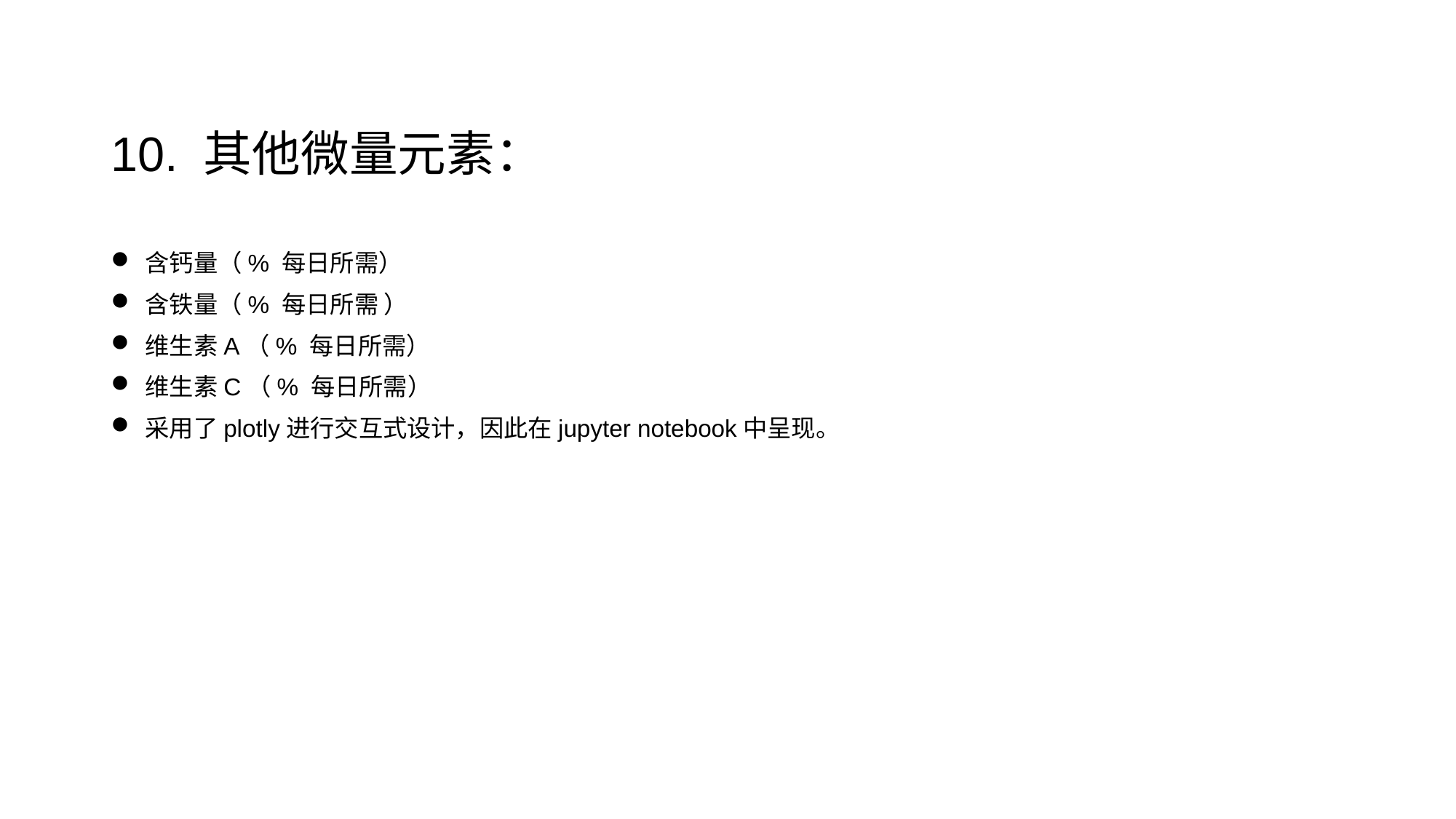

# 10. 其他微量元素：
含钙量（% 每日所需）
含铁量（% 每日所需 ）
维生素A（% 每日所需）
维生素C（% 每日所需）
采用了plotly进行交互式设计，因此在jupyter notebook中呈现。